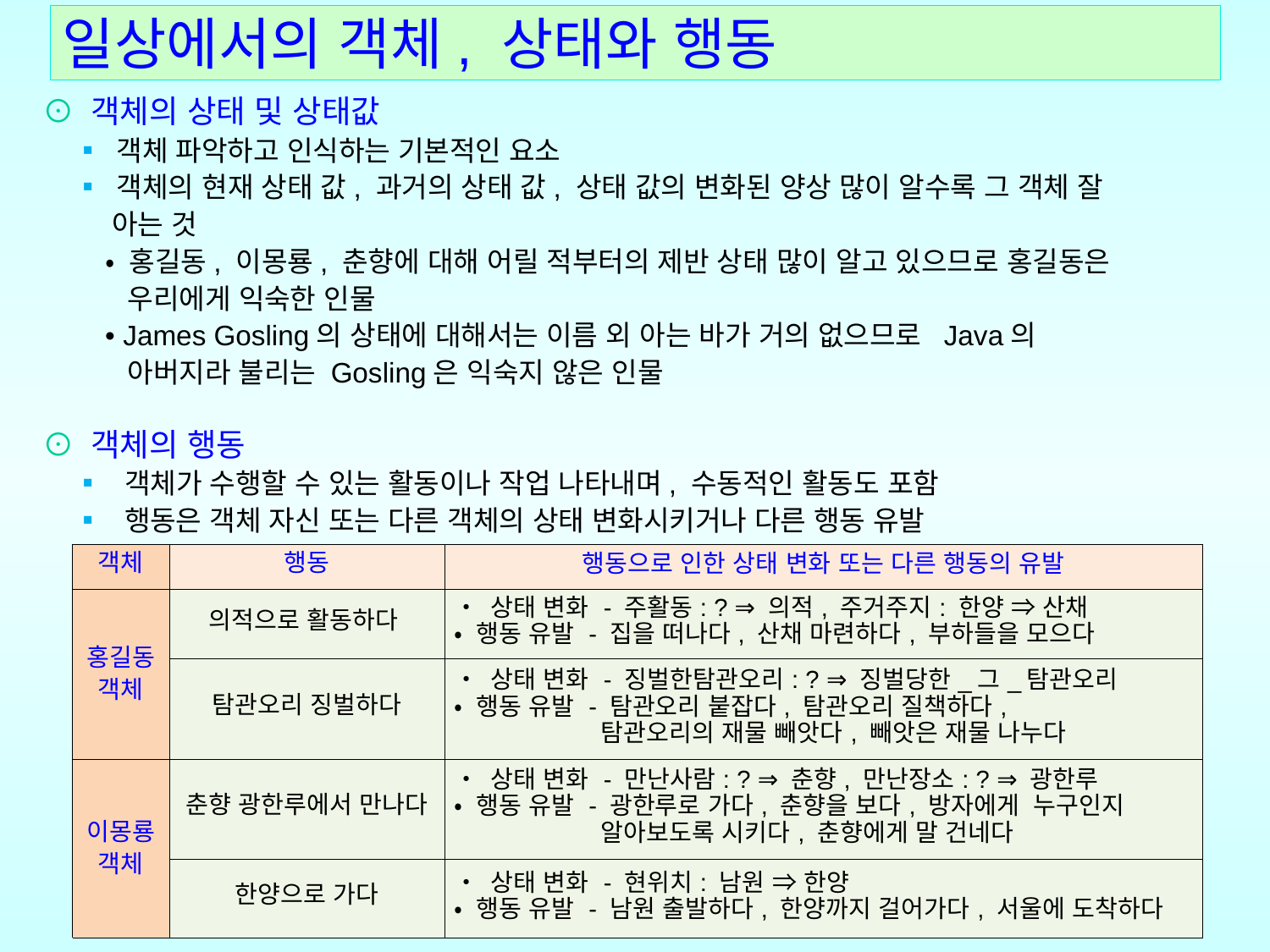

# 일상에서의 객체, 상태와 행동
⊙ 객체의 상태 및 상태값
    ▪ 객체 파악하고 인식하는 기본적인 요소
    ▪ 객체의 현재 상태 값, 과거의 상태 값, 상태 값의 변화된 양상 많이 알수록 그 객체 잘
        아는 것
        • 홍길동, 이몽룡, 춘향에 대해 어릴 적부터의 제반 상태 많이 알고 있으므로 홍길동은
          우리에게 익숙한 인물
        • James Gosling의 상태에 대해서는 이름 외 아는 바가 거의 없으므로  Java의
          아버지라 불리는 Gosling은 익숙지 않은 인물

⊙ 객체의 행동
    ▪  객체가 수행할 수 있는 활동이나 작업 나타내며, 수동적인 활동도 포함
    ▪  행동은 객체 자신 또는 다른 객체의 상태 변화시키거나 다른 행동 유발
| 객체 | 행동 | 행동으로 인한 상태 변화 또는 다른 행동의 유발 |
| --- | --- | --- |
| 홍길동 객체 | 의적으로 활동하다 | • 상태 변화 - 주활동: ? ⇒ 의적, 주거주지: 한양 ⇒ 산채 • 행동 유발 - 집을 떠나다, 산채 마련하다, 부하들을 모으다 |
|  | 탐관오리 징벌하다 | • 상태 변화 - 징벌한탐관오리: ? ⇒ 징벌당한\_그\_탐관오리 • 행동 유발 - 탐관오리 붙잡다, 탐관오리 질책하다, 탐관오리의 재물 빼앗다, 빼앗은 재물 나누다 |
| 이몽룡 객체 | 춘향 광한루에서 만나다 | • 상태 변화 - 만난사람: ? ⇒ 춘향, 만난장소: ? ⇒ 광한루 • 행동 유발 - 광한루로 가다, 춘향을 보다, 방자에게 누구인지 알아보도록 시키다, 춘향에게 말 건네다 |
|  | 한양으로 가다 | • 상태 변화 - 현위치: 남원 ⇒ 한양 • 행동 유발 - 남원 출발하다, 한양까지 걸어가다, 서울에 도착하다 |